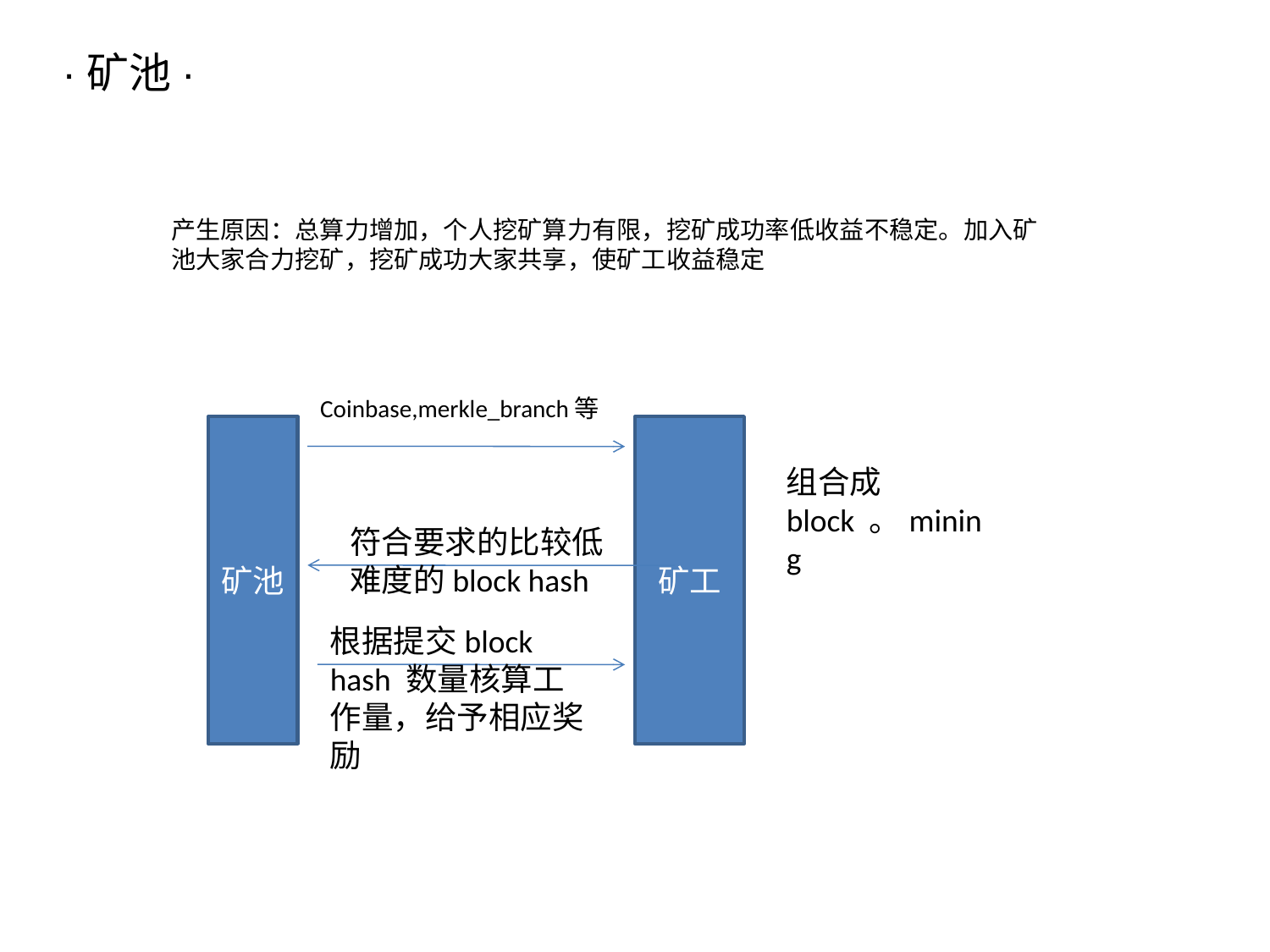

·矿池·
产生原因：总算力增加，个人挖矿算力有限，挖矿成功率低收益不稳定。加入矿池大家合力挖矿，挖矿成功大家共享，使矿工收益稳定
Coinbase,merkle_branch等
矿池
矿工
组合成block 。mining
符合要求的比较低难度的block hash
根据提交block hash 数量核算工作量，给予相应奖励